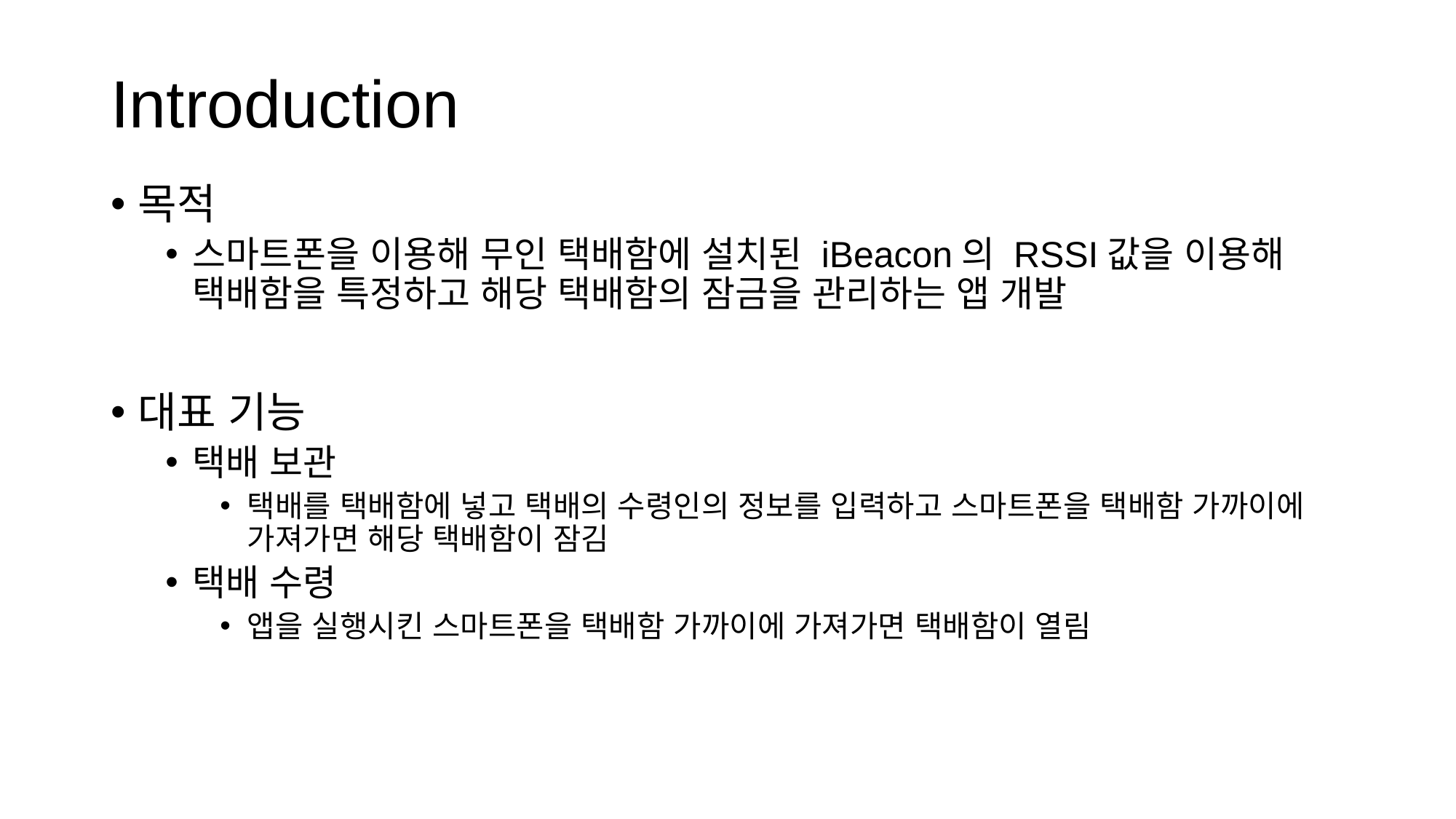

# Introduction
목적
스마트폰을 이용해 무인 택배함에 설치된 iBeacon의 RSSI값을 이용해 택배함을 특정하고 해당 택배함의 잠금을 관리하는 앱 개발

대표 기능
택배 보관
택배를 택배함에 넣고 택배의 수령인의 정보를 입력하고 스마트폰을 택배함 가까이에 가져가면 해당 택배함이 잠김
택배 수령
앱을 실행시킨 스마트폰을 택배함 가까이에 가져가면 택배함이 열림